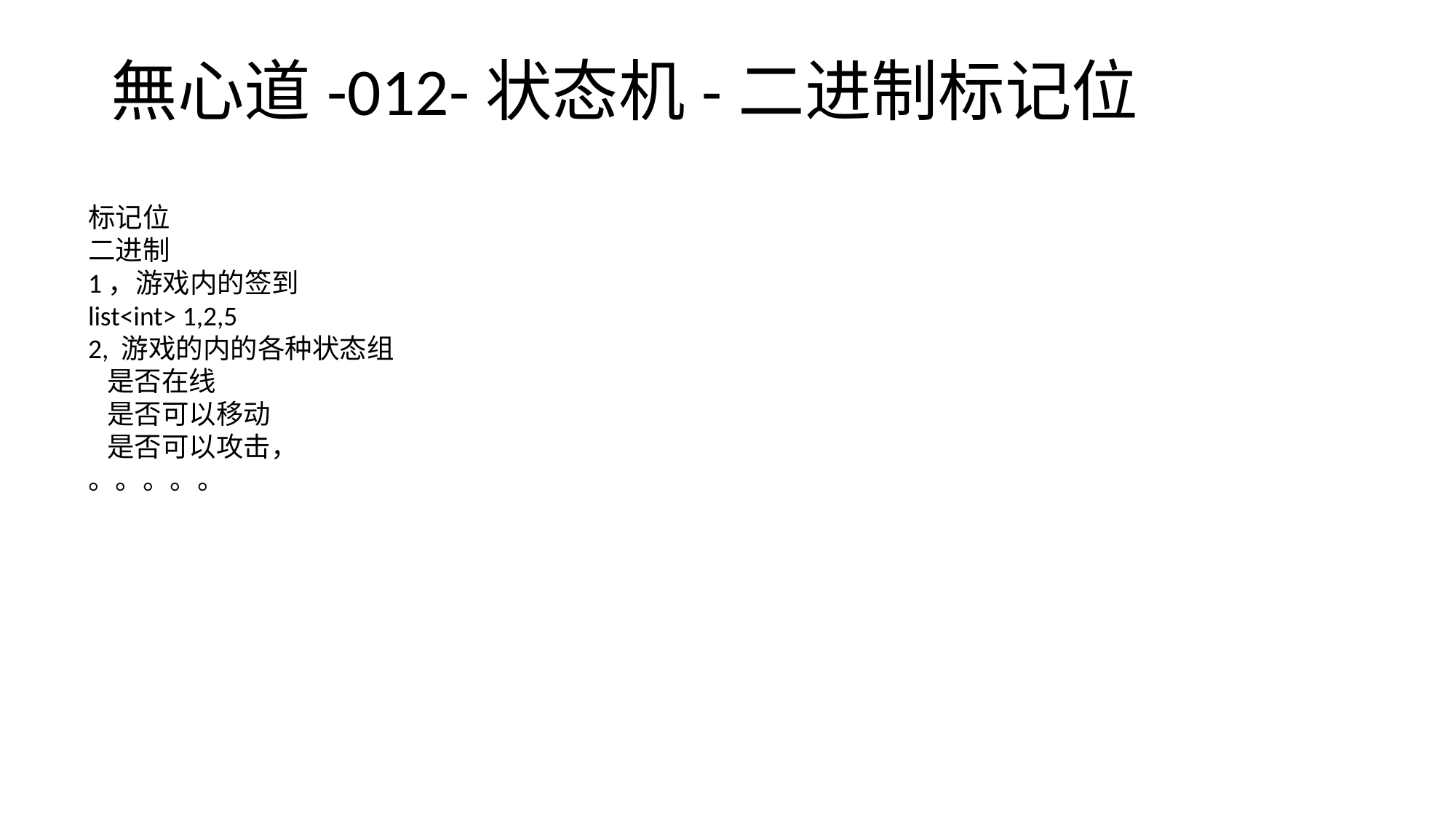

# 無心道-012-状态机-二进制标记位
标记位
二进制
1，游戏内的签到
list<int> 1,2,5
2, 游戏的内的各种状态组
  是否在线
  是否可以移动
  是否可以攻击，
。。。。。